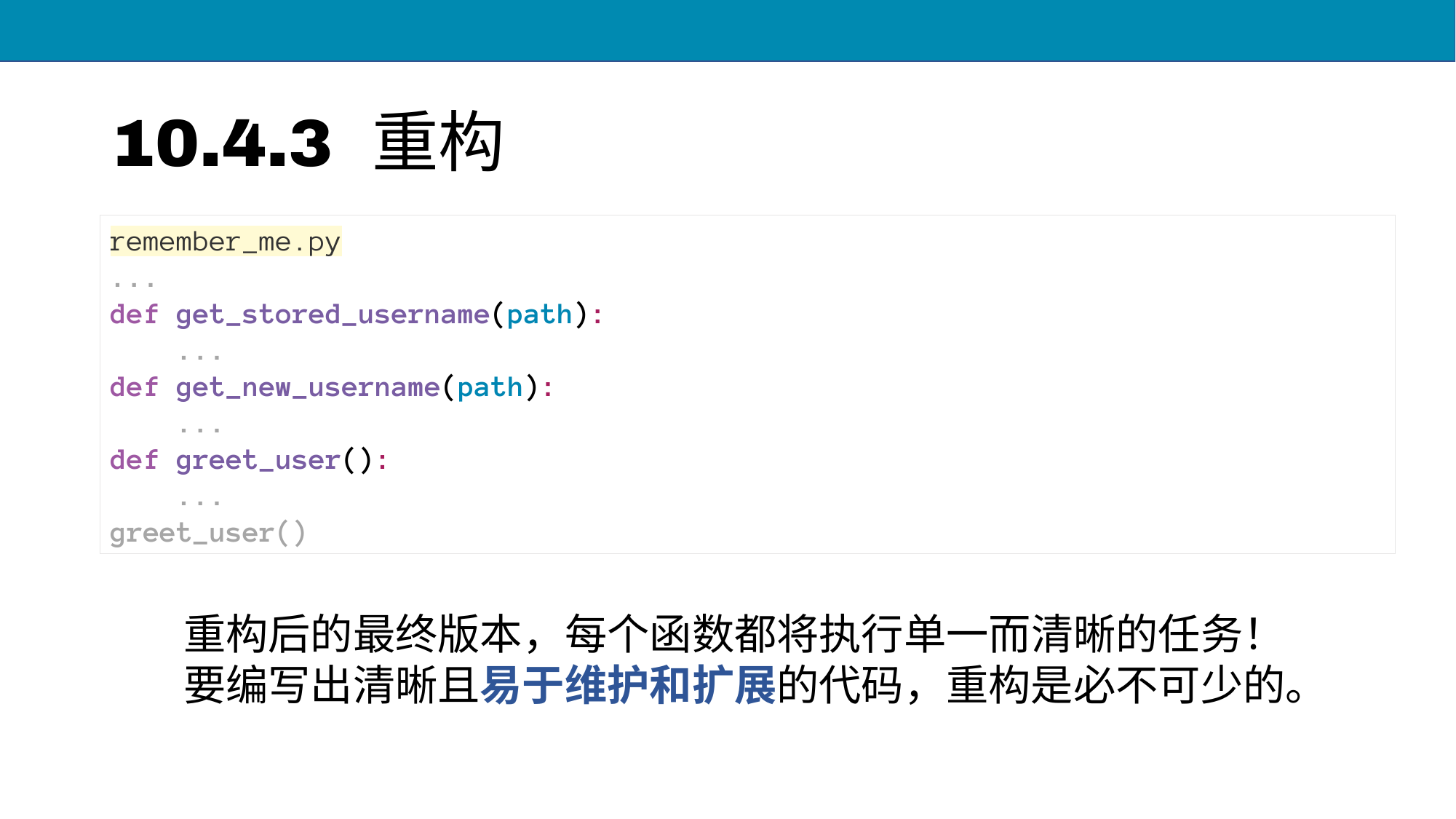

# 10.4.3 重构
remember_me.py
...
def get_stored_username(path):
    ...
def get_new_username(path):
    ...
def greet_user():
    ...
greet_user()
重构后的最终版本，每个函数都将执行单一而清晰的任务！
要编写出清晰且易于维护和扩展的代码，重构是必不可少的。